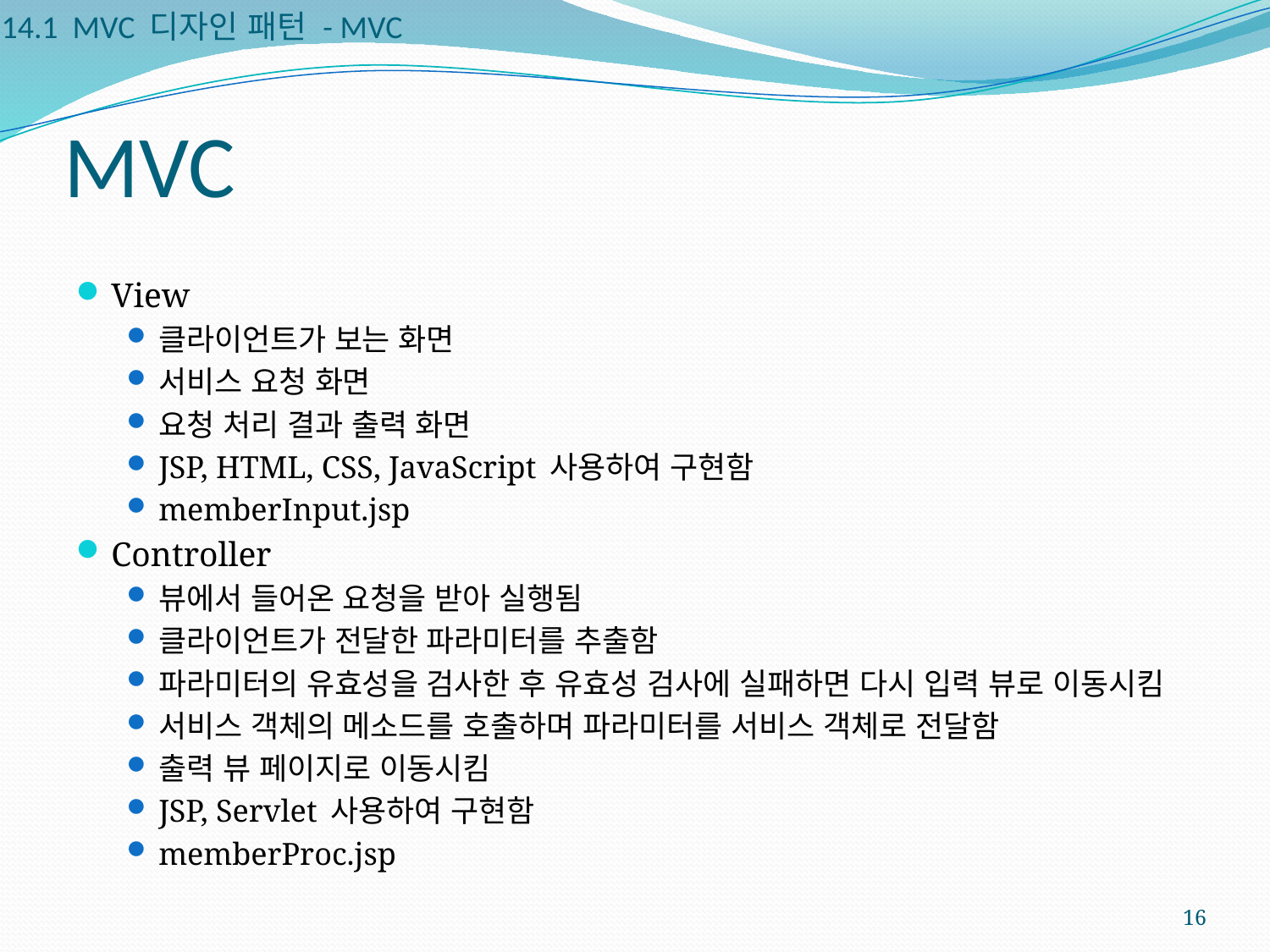

14.1  MVC 디자인 패턴 - MVC
# MVC
View
클라이언트가 보는 화면
서비스 요청 화면
요청 처리 결과 출력 화면
JSP, HTML, CSS, JavaScript 사용하여 구현함
memberInput.jsp
Controller
뷰에서 들어온 요청을 받아 실행됨
클라이언트가 전달한 파라미터를 추출함
파라미터의 유효성을 검사한 후 유효성 검사에 실패하면 다시 입력 뷰로 이동시킴
서비스 객체의 메소드를 호출하며 파라미터를 서비스 객체로 전달함
출력 뷰 페이지로 이동시킴
JSP, Servlet 사용하여 구현함
memberProc.jsp

16